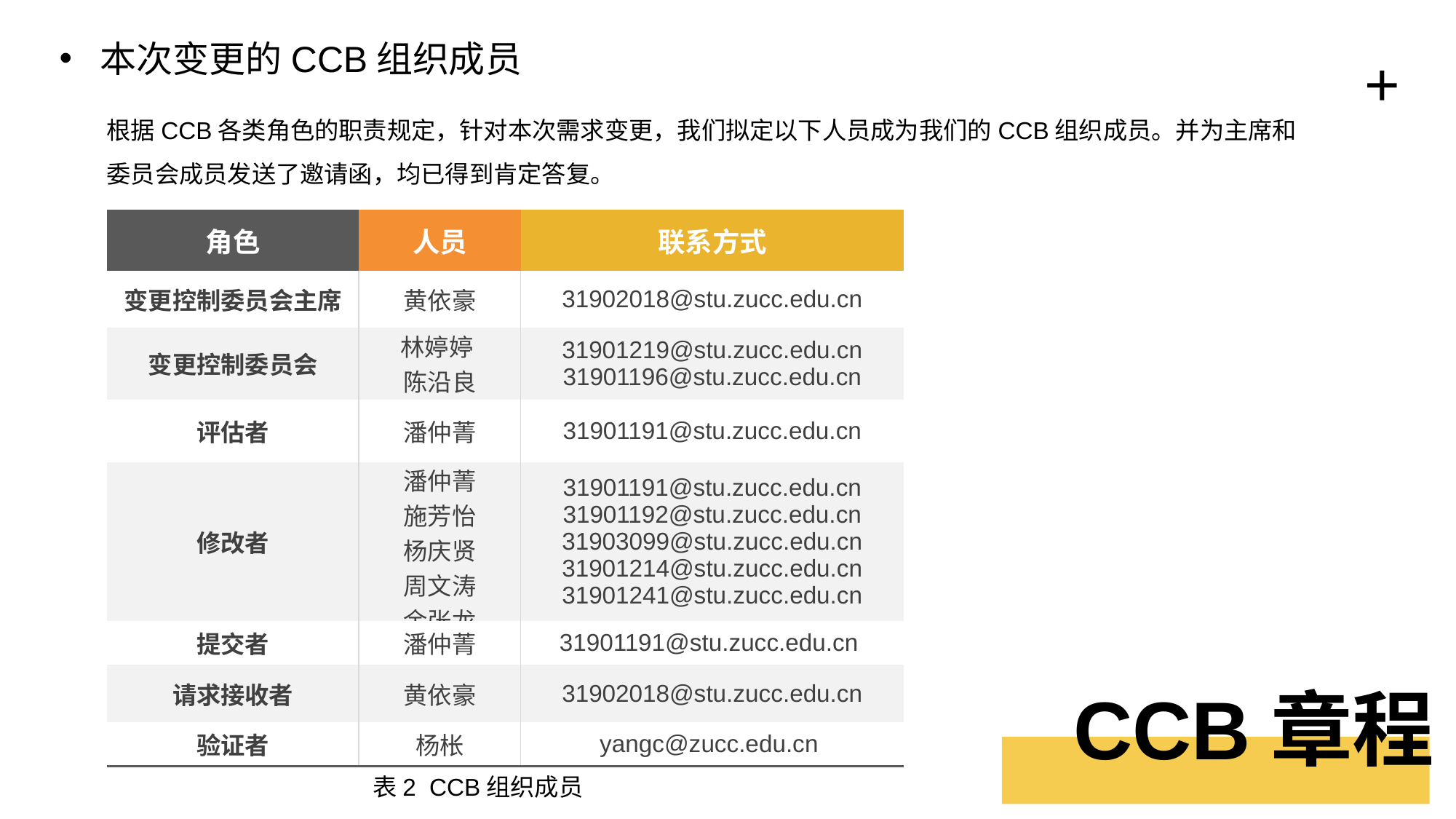

本次变更的CCB组织成员
+
根据CCB各类角色的职责规定，针对本次需求变更，我们拟定以下人员成为我们的CCB组织成员。并为主席和委员会成员发送了邀请函，均已得到肯定答复。

| 角色 | 人员 | 联系方式 |
| --- | --- | --- |
| 变更控制委员会主席 | 黄依豪 | 31902018@stu.zucc.edu.cn |
| 变更控制委员会 | 林婷婷 陈沿良 | 31901219@stu.zucc.edu.cn 31901196@stu.zucc.edu.cn |
| 评估者 | 潘仲菁 | 31901191@stu.zucc.edu.cn |
| 修改者 | 潘仲菁 施芳怡 杨庆贤 周文涛 余张龙 | 31901191@stu.zucc.edu.cn 31901192@stu.zucc.edu.cn 31903099@stu.zucc.edu.cn 31901214@stu.zucc.edu.cn 31901241@stu.zucc.edu.cn |
| 提交者 | 潘仲菁 | 31901191@stu.zucc.edu.cn |
| 请求接收者 | 黄依豪 | 31902018@stu.zucc.edu.cn |
| 验证者 | 杨枨 | yangc@zucc.edu.cn |
CCB章程

表2  CCB组织成员